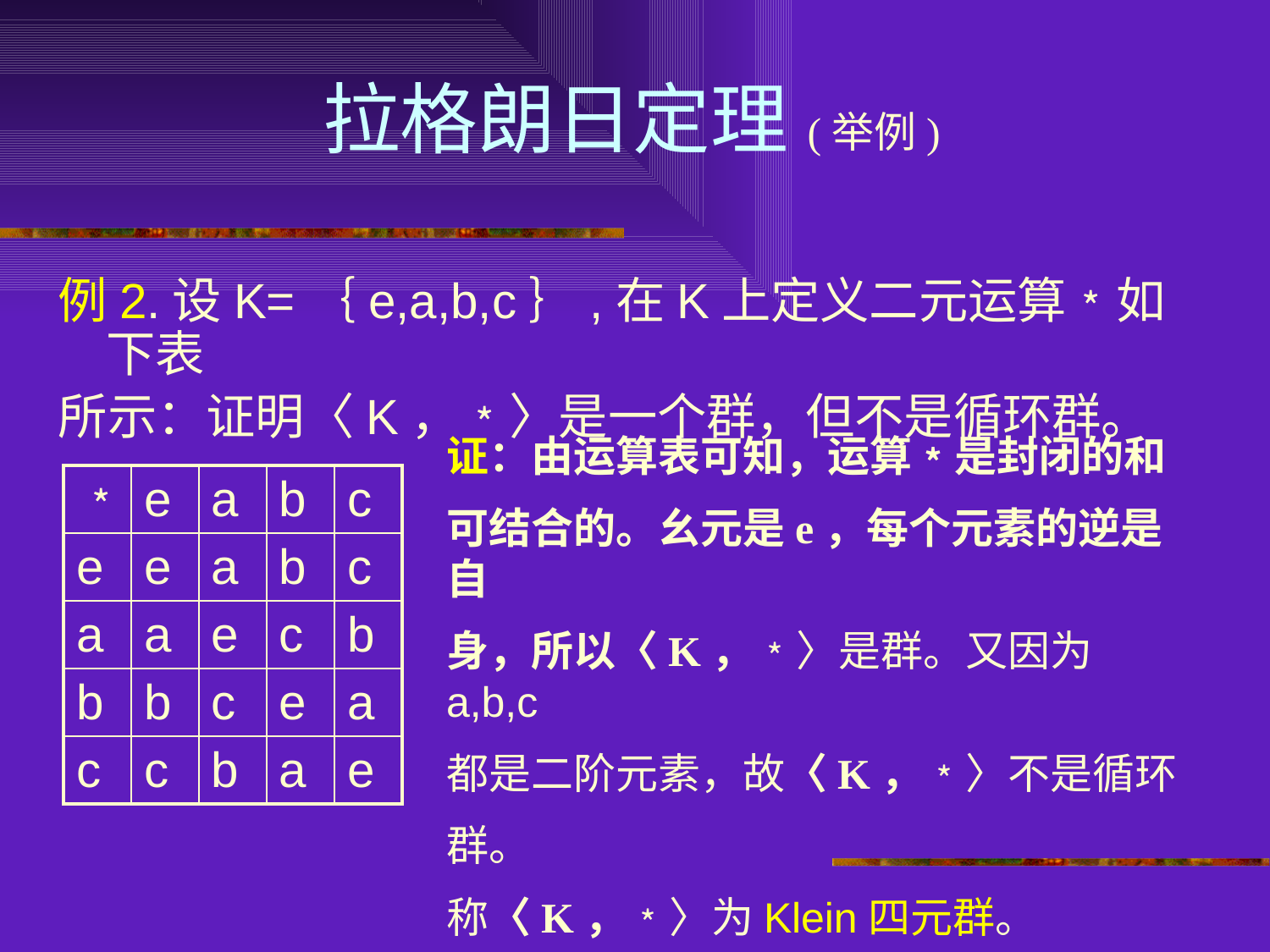

# 拉格朗日定理(举例)
例2.设K=｛e,a,b,c｝,在K上定义二元运算﹡如下表
所示：证明〈K，﹡〉是一个群，但不是循环群。
证：由运算表可知，运算﹡是封闭的和
可结合的。幺元是e，每个元素的逆是自
身，所以〈K，﹡〉是群。又因为a,b,c
都是二阶元素，故〈K，﹡〉不是循环
群。
称〈K，﹡〉为Klein四元群。
| ﹡ | e | a | b | c |
| --- | --- | --- | --- | --- |
| e | e | a | b | c |
| a | a | e | c | b |
| b | b | c | e | a |
| c | c | b | a | e |